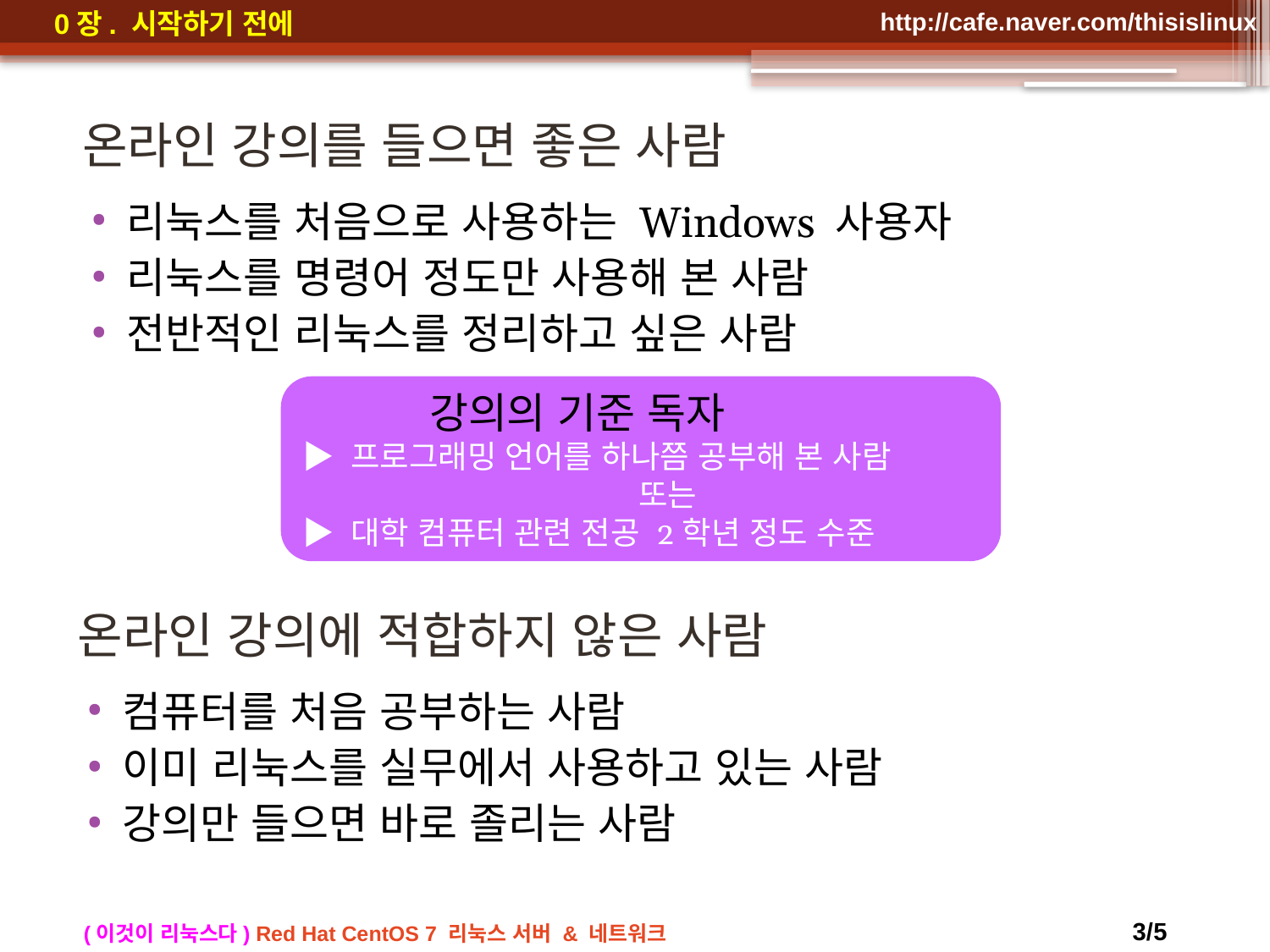

# 온라인 강의를 들으면 좋은 사람
리눅스를 처음으로 사용하는 Windows 사용자
리눅스를 명령어 정도만 사용해 본 사람
전반적인 리눅스를 정리하고 싶은 사람

	강의의 기준 독자
▶ 프로그래밍 언어를 하나쯤 공부해 본 사람
                                     또는
▶ 대학 컴퓨터 관련 전공 2학년 정도 수준
온라인 강의에 적합하지 않은 사람
컴퓨터를 처음 공부하는 사람
이미 리눅스를 실무에서 사용하고 있는 사람
강의만 들으면 바로 졸리는 사람